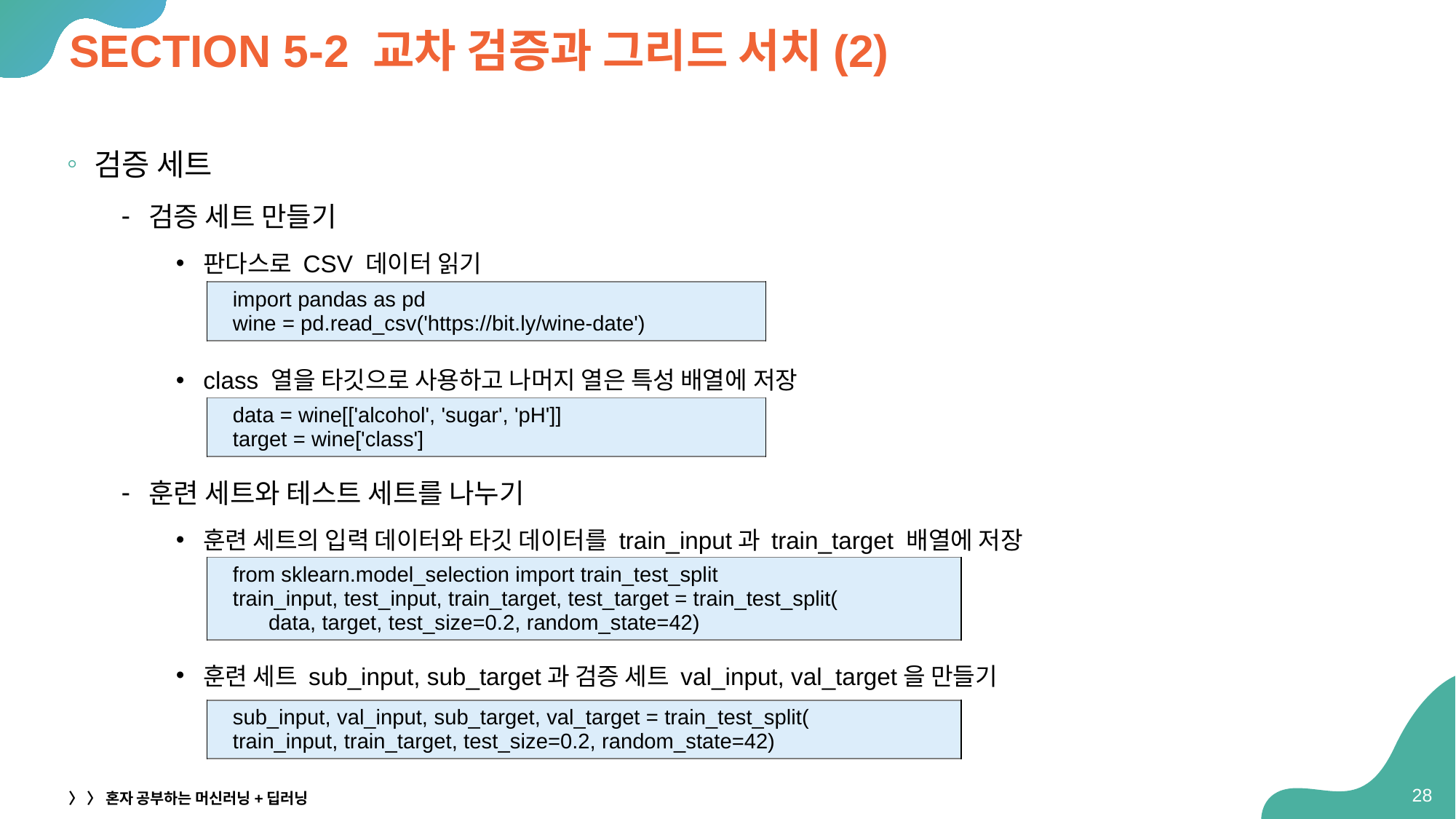

# SECTION 5-2 교차 검증과 그리드 서치(2)
검증 세트
검증 세트 만들기
판다스로 CSV 데이터 읽기

class 열을 타깃으로 사용하고 나머지 열은 특성 배열에 저장

훈련 세트와 테스트 세트를 나누기
훈련 세트의 입력 데이터와 타깃 데이터를 train_input과 train_target 배열에 저장

훈련 세트 sub_input, sub_target과 검증 세트 val_input, val_target을 만들기

| import pandas as pd wine = pd.read\_csv('https://bit.ly/wine-date') |
| --- |
| data = wine[['alcohol', 'sugar', 'pH']] target = wine['class'] |
| --- |
| from sklearn.model\_selection import train\_test\_split train\_input, test\_input, train\_target, test\_target = train\_test\_split( data, target, test\_size=0.2, random\_state=42) |
| --- |
| sub\_input, val\_input, sub\_target, val\_target = train\_test\_split( train\_input, train\_target, test\_size=0.2, random\_state=42) |
| --- |
28
〉 〉 혼자 공부하는 머신러닝+딥러닝